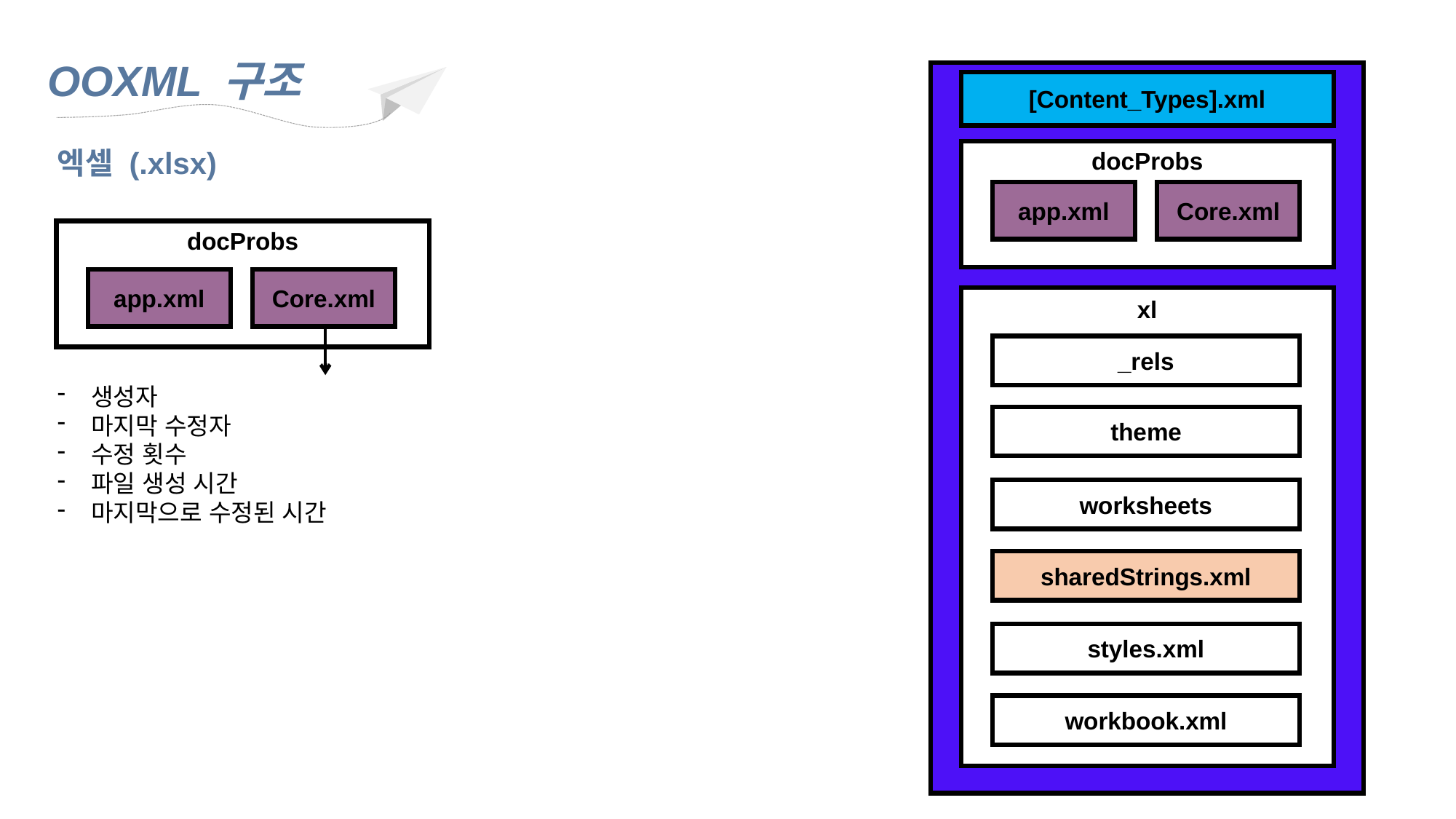

OOXML 구조

[Content_Types].xml
docProbs

Core.xml
app.xml

xl

_rels
theme
worksheets
sharedStrings.xml
styles.xml
workbook.xml

엑셀 (.xlsx)

생성자
마지막 수정자
수정 횟수
파일 생성 시간
마지막으로 수정된 시간
docProbs

Core.xml
app.xml